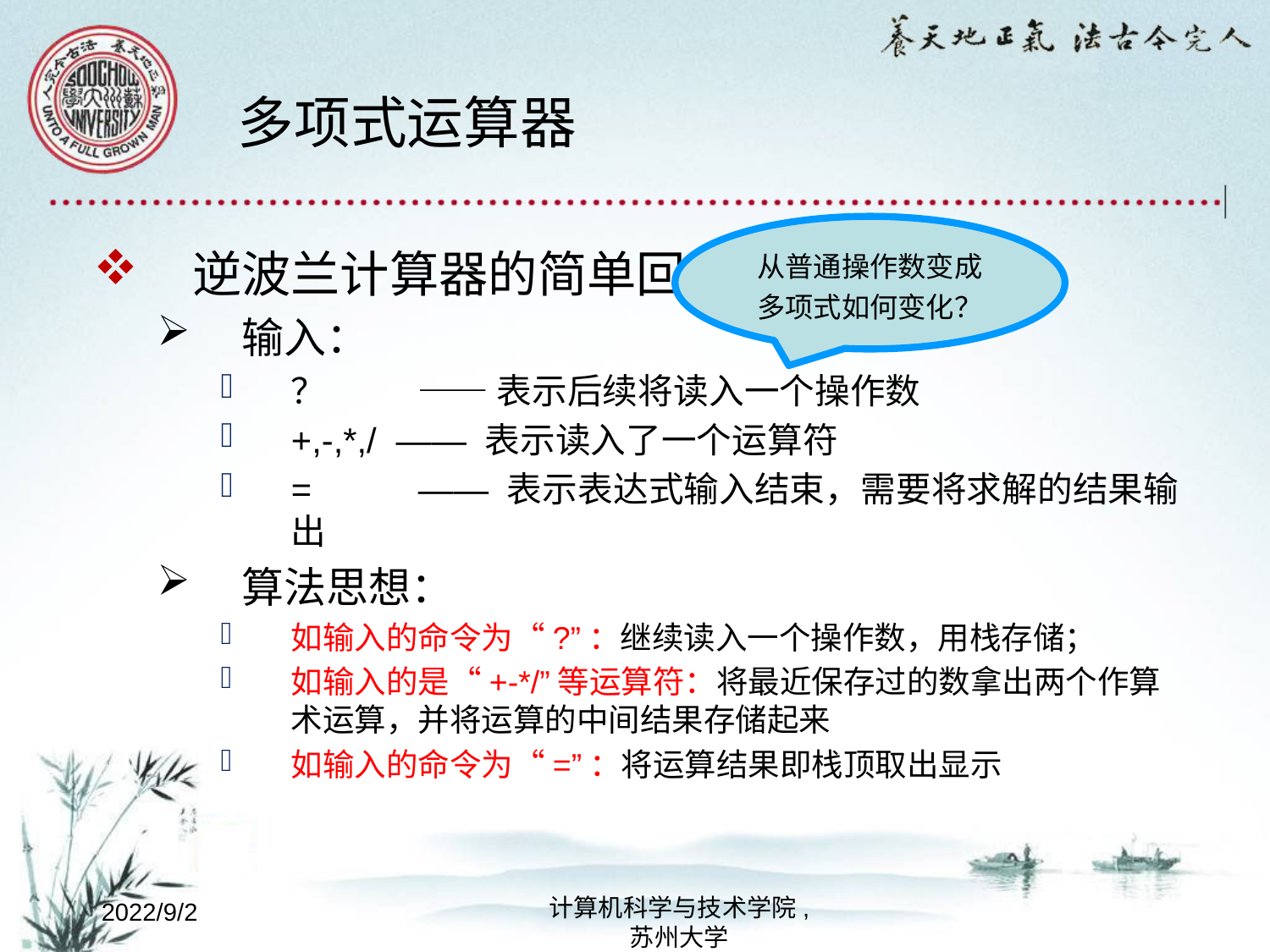

# 多项式运算器
从普通操作数变成多项式如何变化？
逆波兰计算器的简单回顾
输入：
？ 	—— 表示后续将读入一个操作数
+,-,*,/  —— 表示读入了一个运算符
=	—— 表示表达式输入结束，需要将求解的结果输出
算法思想：
如输入的命令为“?”：继续读入一个操作数，用栈存储；
如输入的是“+-*/”等运算符：将最近保存过的数拿出两个作算术运算，并将运算的中间结果存储起来
如输入的命令为“=”：将运算结果即栈顶取出显示

计算机科学与技术学院,
苏州大学
2022/9/2